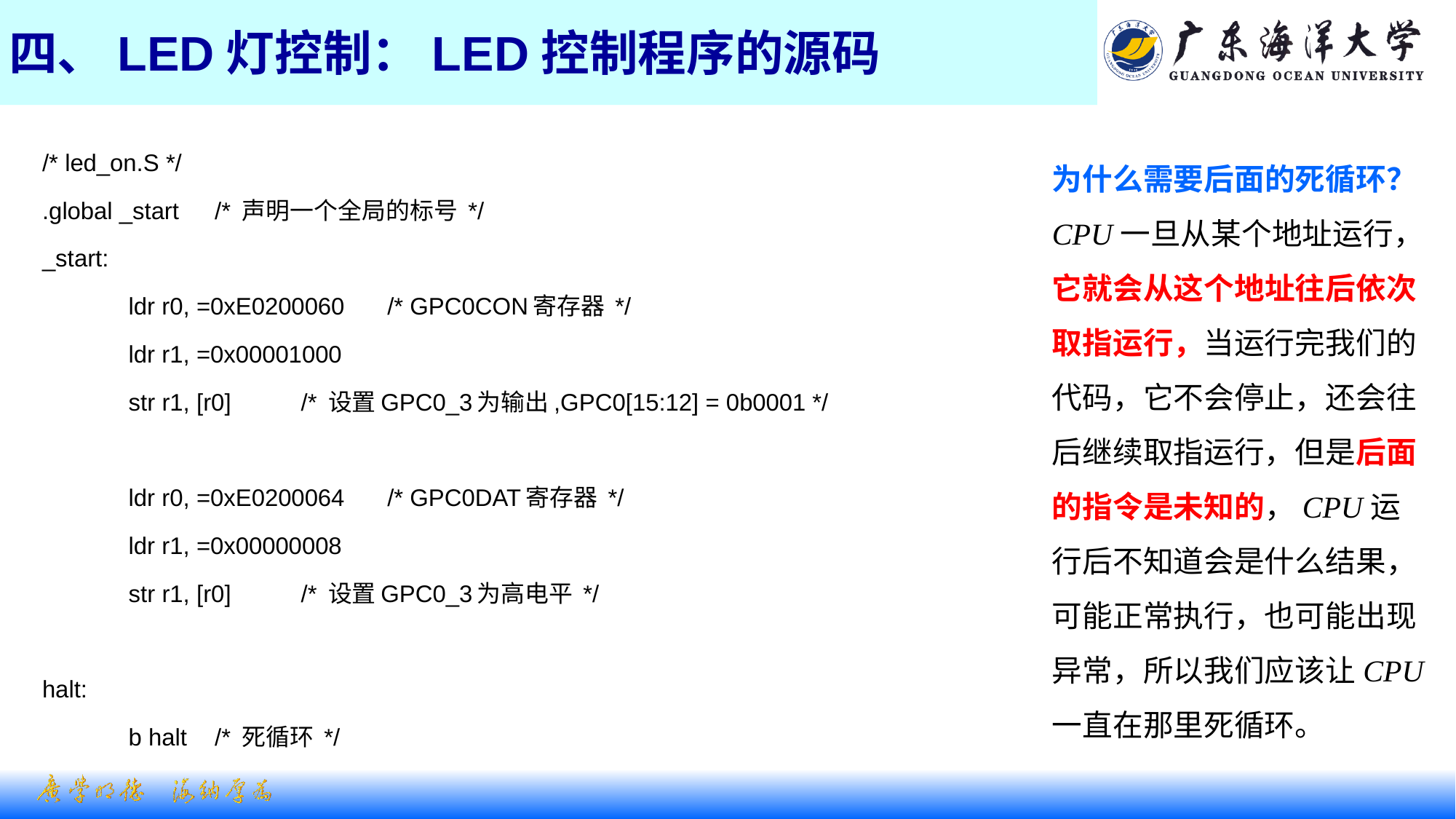

# 四、LED灯控制：LED控制程序的源码
/* led_on.S */
.global _start				/* 声明一个全局的标号 */
_start:
	ldr r0, =0xE0200060		/* GPC0CON寄存器 */
	ldr r1, =0x00001000
	str r1, [r0]			/* 设置GPC0_3为输出,GPC0[15:12] = 0b0001 */

	ldr r0, =0xE0200064		/* GPC0DAT寄存器 */
	ldr r1, =0x00000008
	str r1, [r0]			/* 设置GPC0_3为高电平 */

halt:
	b halt					/* 死循环 */
为什么需要后面的死循环？
CPU一旦从某个地址运行，它就会从这个地址往后依次取指运行，当运行完我们的代码，它不会停止，还会往后继续取指运行，但是后面的指令是未知的，CPU运行后不知道会是什么结果，可能正常执行，也可能出现异常，所以我们应该让CPU一直在那里死循环。